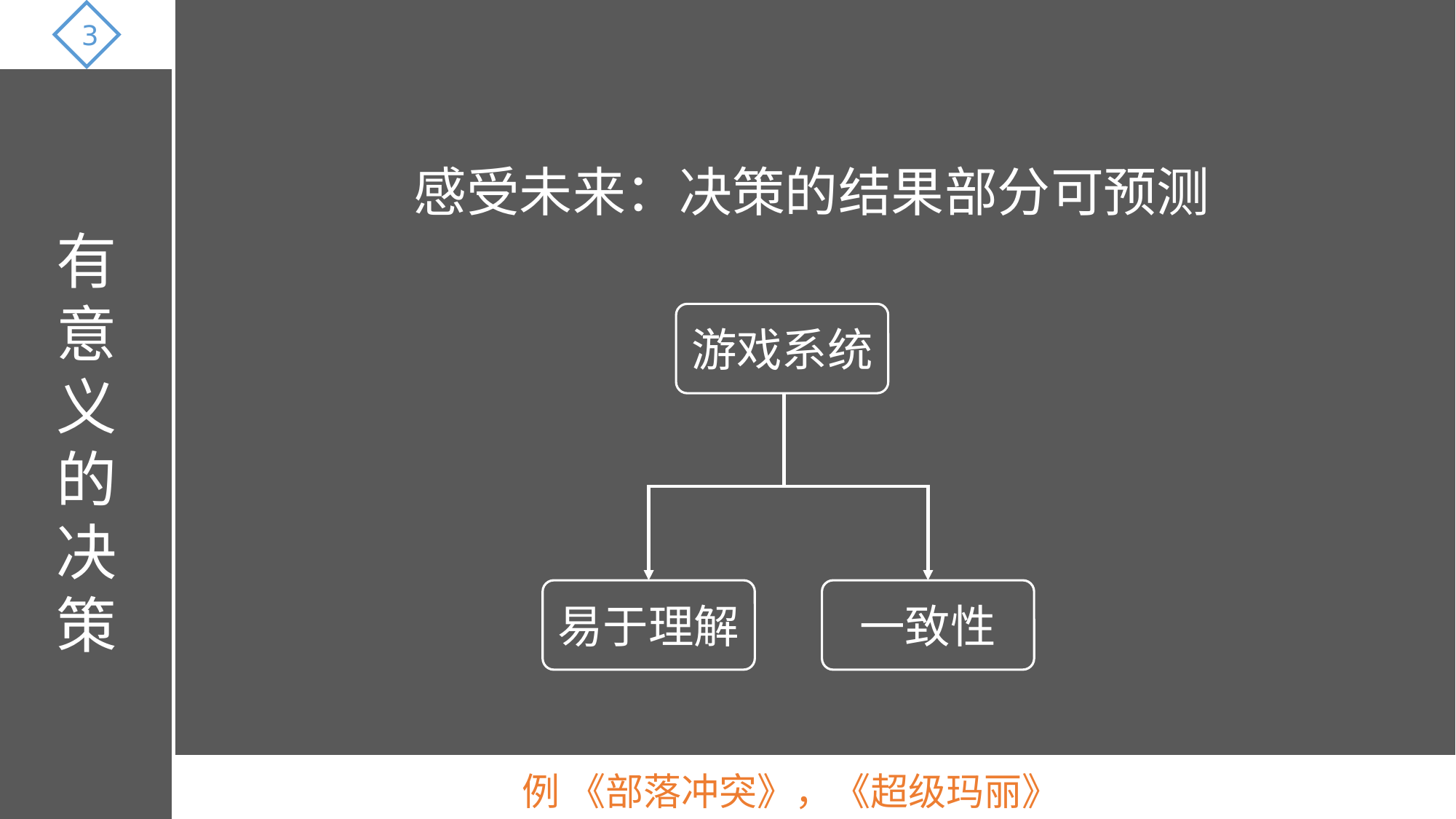

3
感受未来：决策的结果部分可预测
有意义的决策
游戏系统
易于理解
一致性

例 《部落冲突》，《超级玛丽》